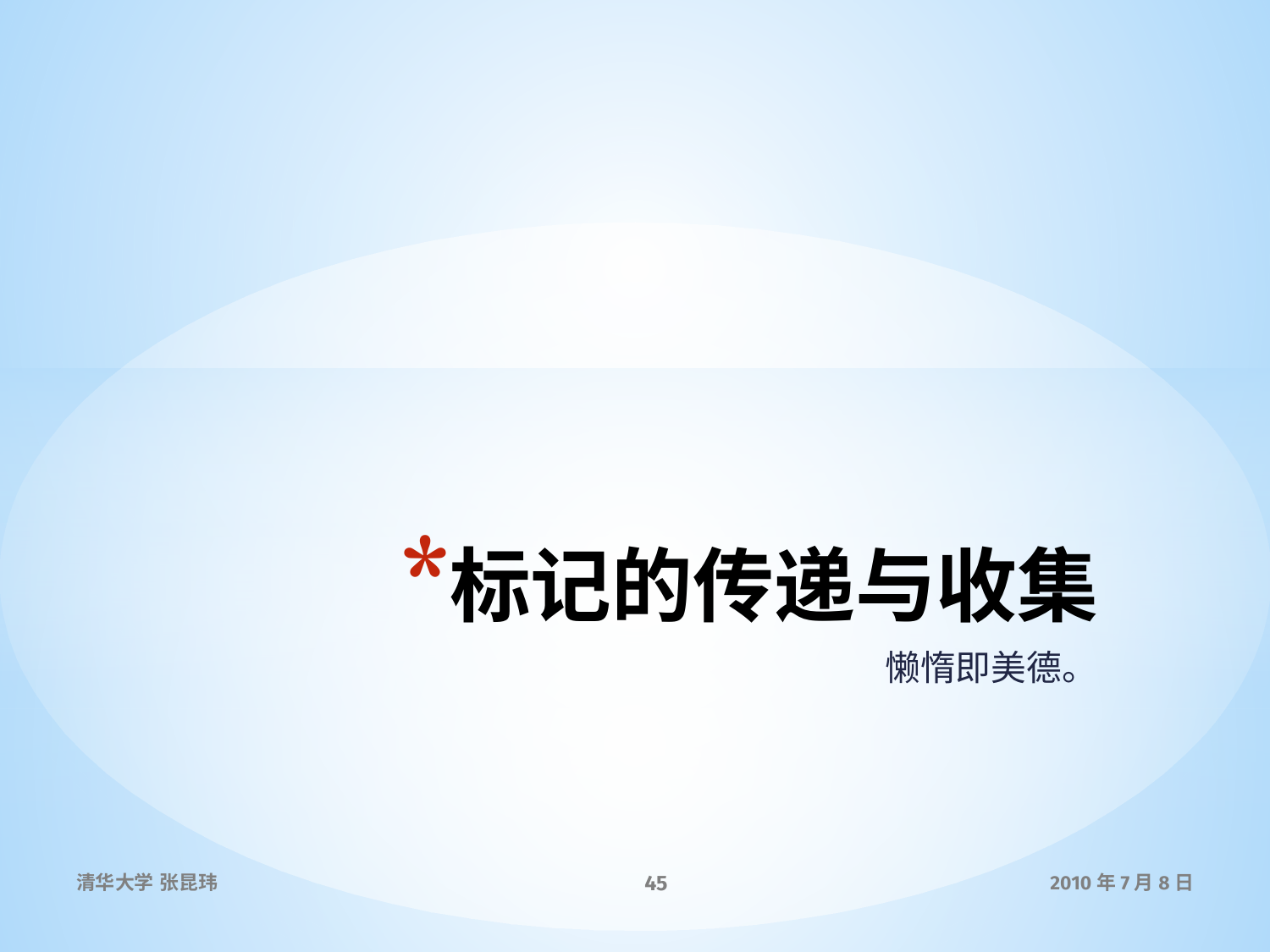

# 标记的传递与收集
懒惰即美德。
清华大学 张昆玮
45
2010年7月8日